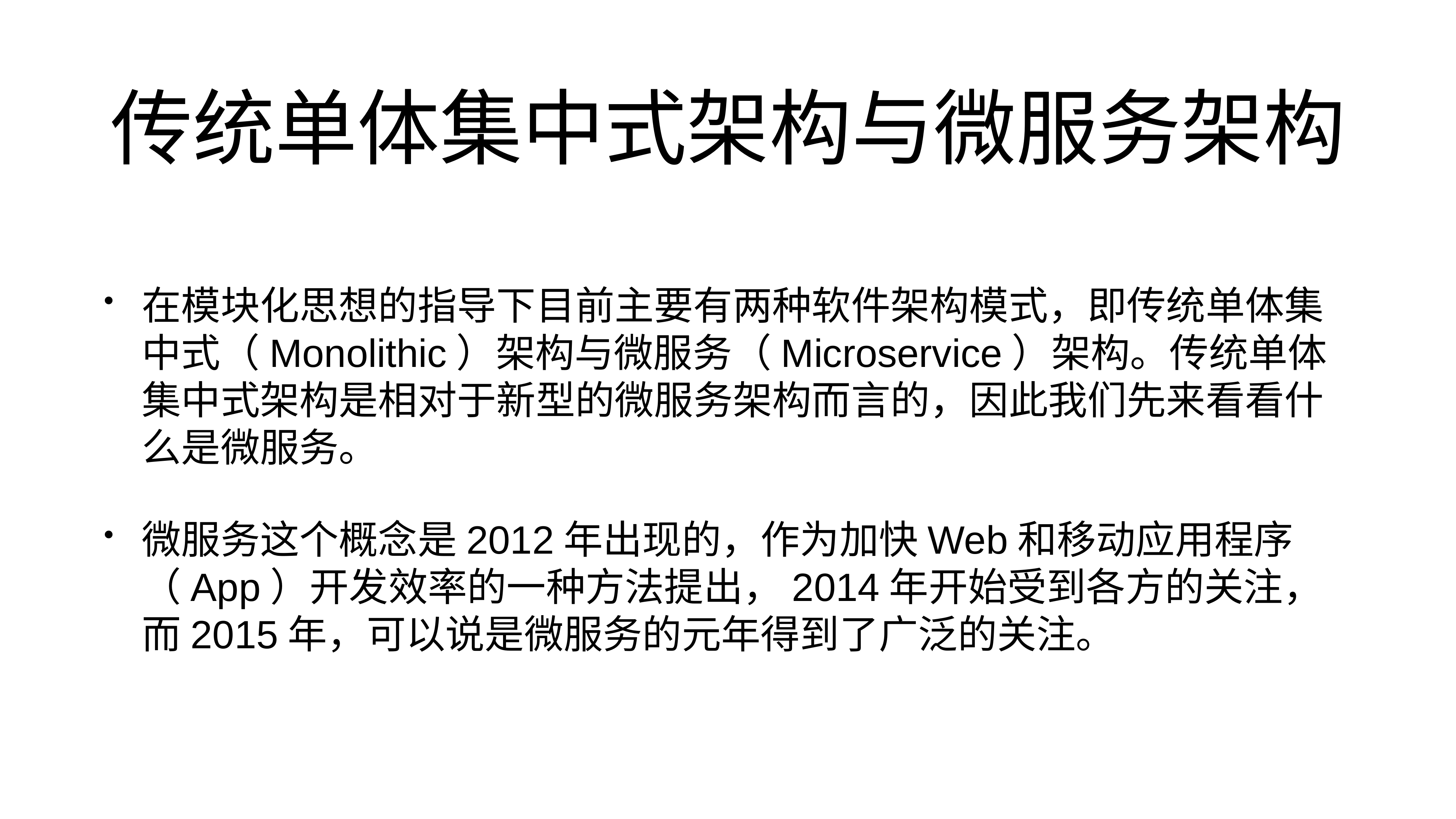

# 传统单体集中式架构与微服务架构
在模块化思想的指导下目前主要有两种软件架构模式，即传统单体集中式（Monolithic）架构与微服务（Microservice）架构。传统单体集中式架构是相对于新型的微服务架构而言的，因此我们先来看看什么是微服务。
微服务这个概念是2012年出现的，作为加快Web和移动应用程序（App）开发效率的一种方法提出，2014年开始受到各方的关注，而2015年，可以说是微服务的元年得到了广泛的关注。